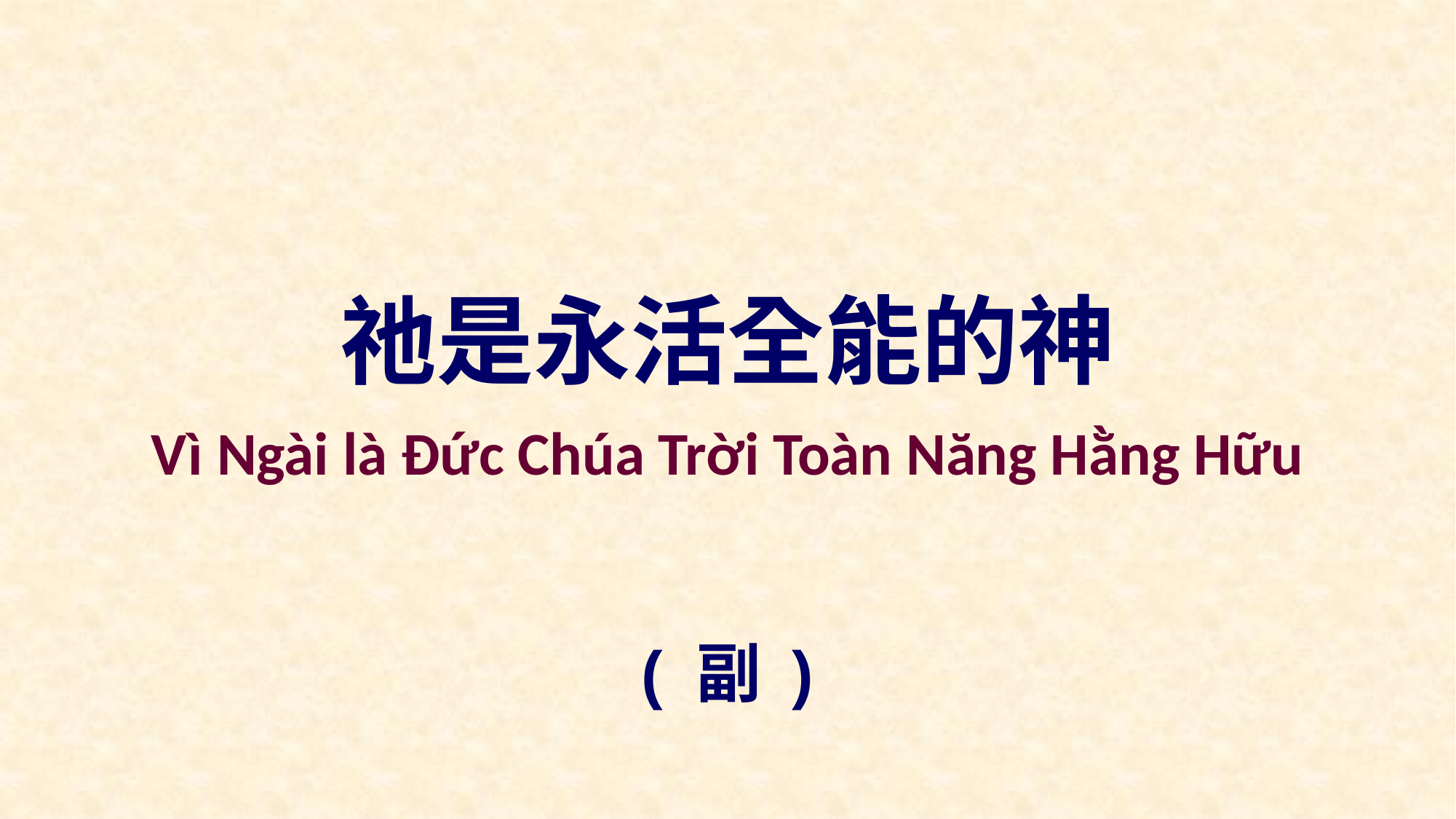

祂是永活全能的神
Vì Ngài là Đức Chúa Trời Toàn Năng Hằng Hữu
( 副 )